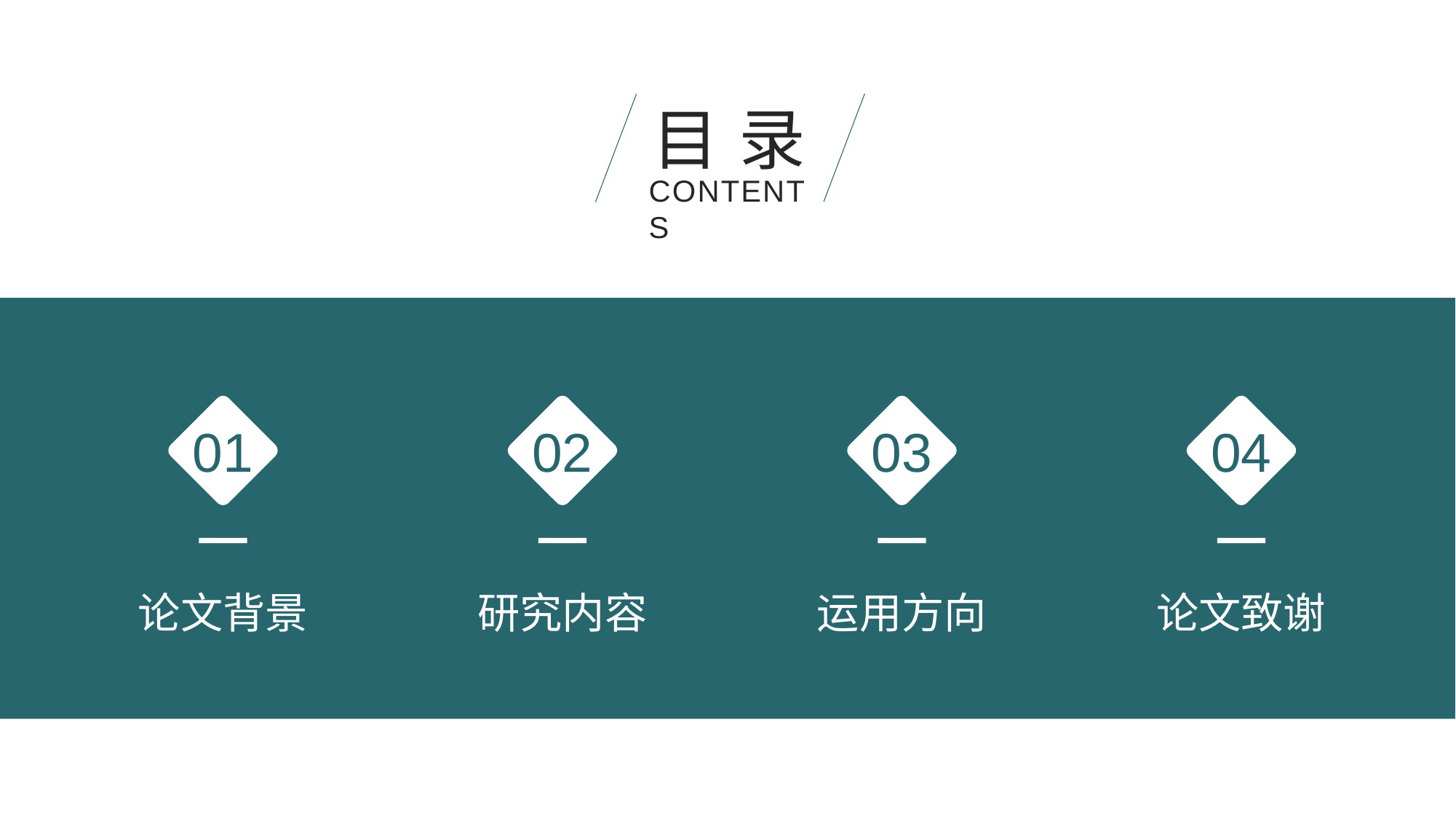

目录
CONTENTS

02

研究内容

03

运用方向

04

论文致谢
01

论文背景